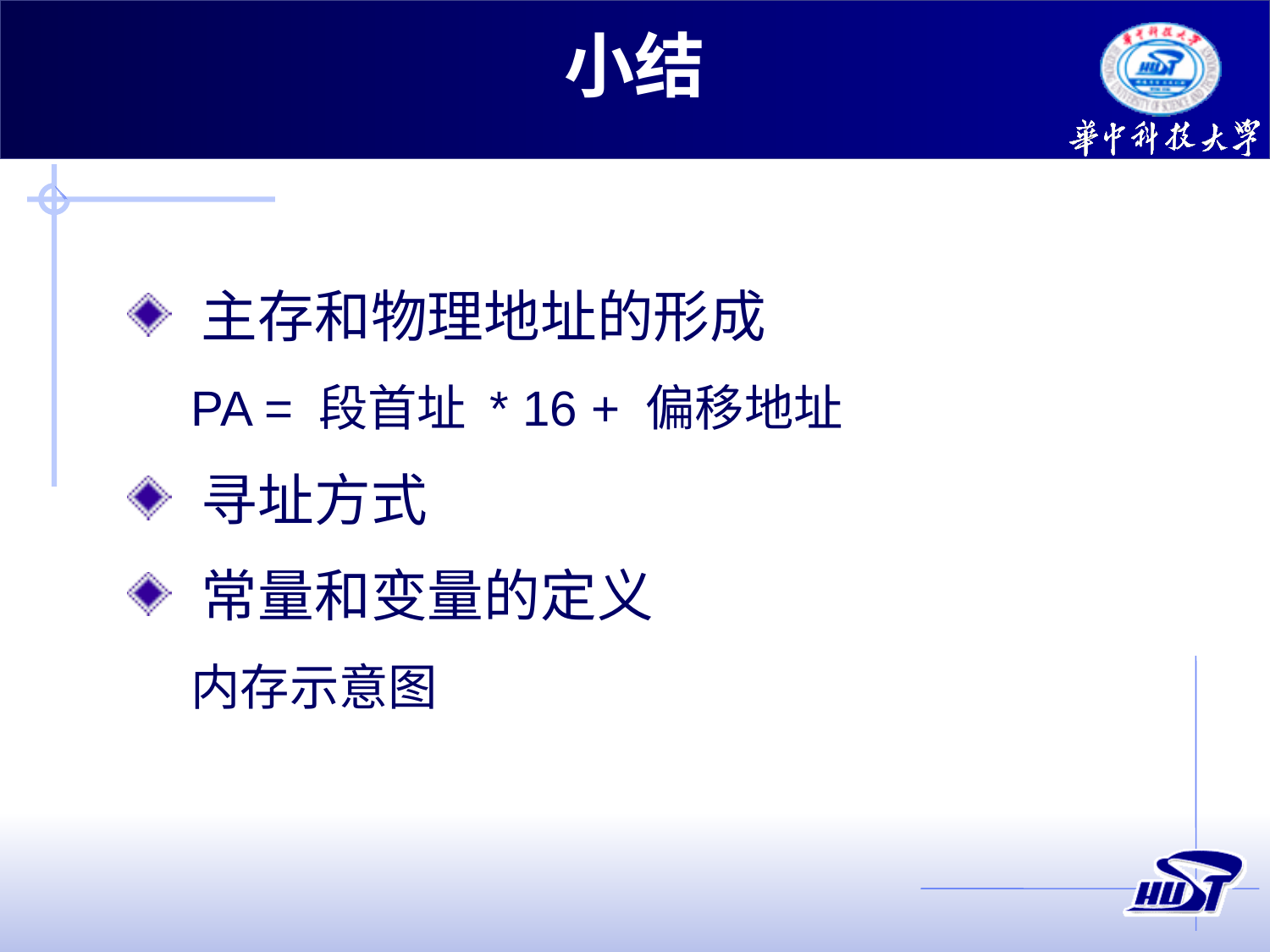

小结
 主存和物理地址的形成
	PA = 段首址 * 16 + 偏移地址
 寻址方式
 常量和变量的定义
内存示意图